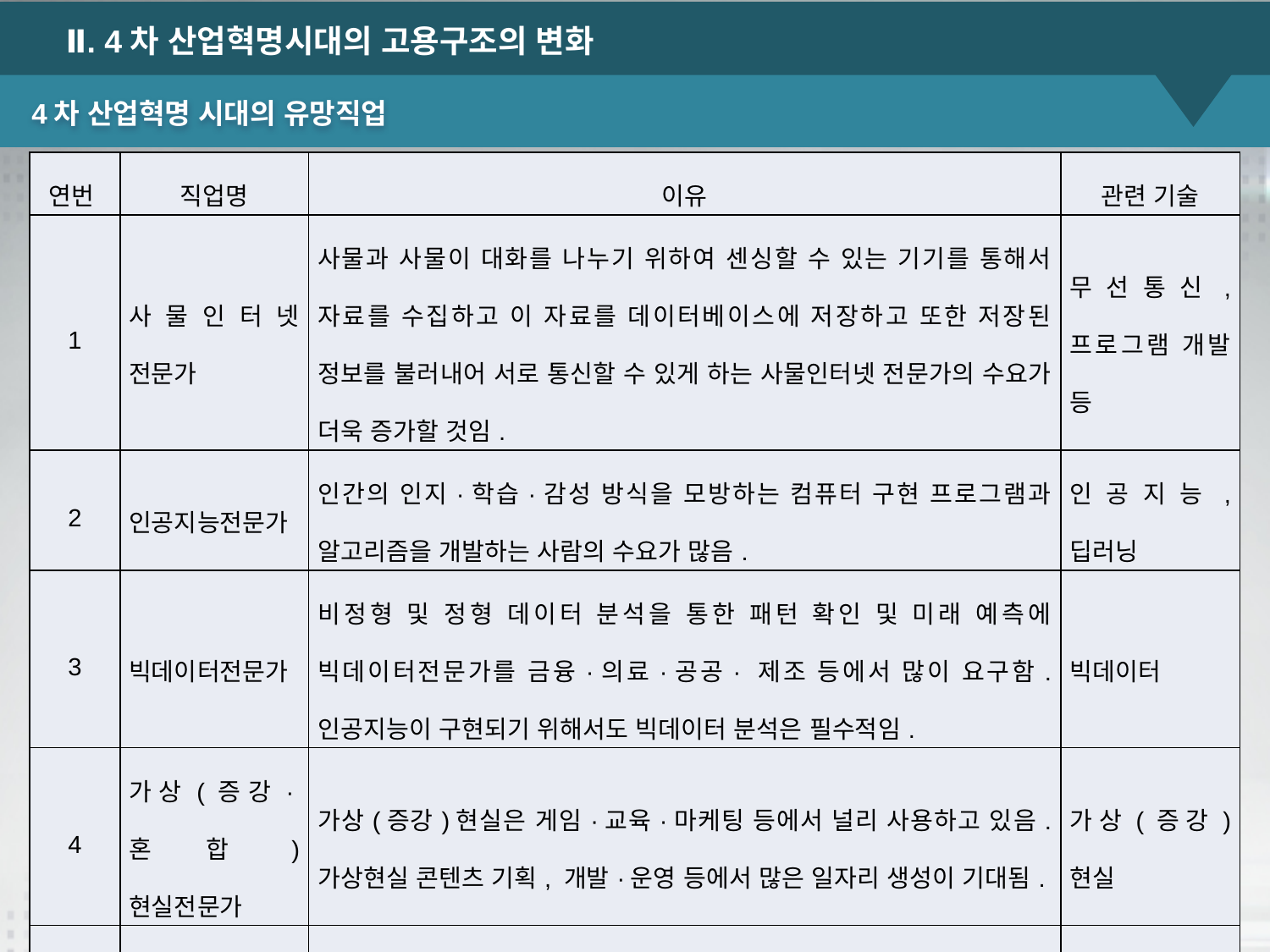

Ⅱ. 4차 산업혁명시대의 고용구조의 변화
# 4차 산업혁명 시대의 유망직업
| 연번 | 직업명 | 이유 | 관련 기술 |
| --- | --- | --- | --- |
| 1 | 사물인터넷 전문가 | 사물과 사물이 대화를 나누기 위하여 센싱할 수 있는 기기를 통해서 자료를 수집하고 이 자료를 데이터베이스에 저장하고 또한 저장된 정보를 불러내어 서로 통신할 수 있게 하는 사물인터넷 전문가의 수요가 더욱 증가할 것임. | 무선통신, 프로그램 개발 등 |
| 2 | 인공지능전문가 | 인간의 인지·학습·감성 방식을 모방하는 컴퓨터 구현 프로그램과 알고리즘을 개발하는 사람의 수요가 많음. | 인공지능, 딥러닝 |
| 3 | 빅데이터전문가 | 비정형 및 정형 데이터 분석을 통한 패턴 확인 및 미래 예측에 빅데이터전문가를 금융·의료·공공· 제조 등에서 많이 요구함. 인공지능이 구현되기 위해서도 빅데이터 분석은 필수적임. | 빅데이터 |
| 4 | 가상(증강·혼합) 현실전문가 | 가상(증강)현실은 게임·교육·마케팅 등에서 널리 사용하고 있음. 가상현실 콘텐츠 기획, 개발·운영 등에서 많은 일자리 생성이 기대됨. | 가상(증강) 현실 |
| 5 | 3D프린팅전문가 | 3D프린터의 속도와 재료 문제가 해결되면 제조업의 혁신을 유도할 것으로 기대됨. 다양한 영역(의료· 제조·공학·건축·스타트업 등)에서 3D프린팅을 위한 모델링 수요 증가 기대됨. | 3D프린팅 |